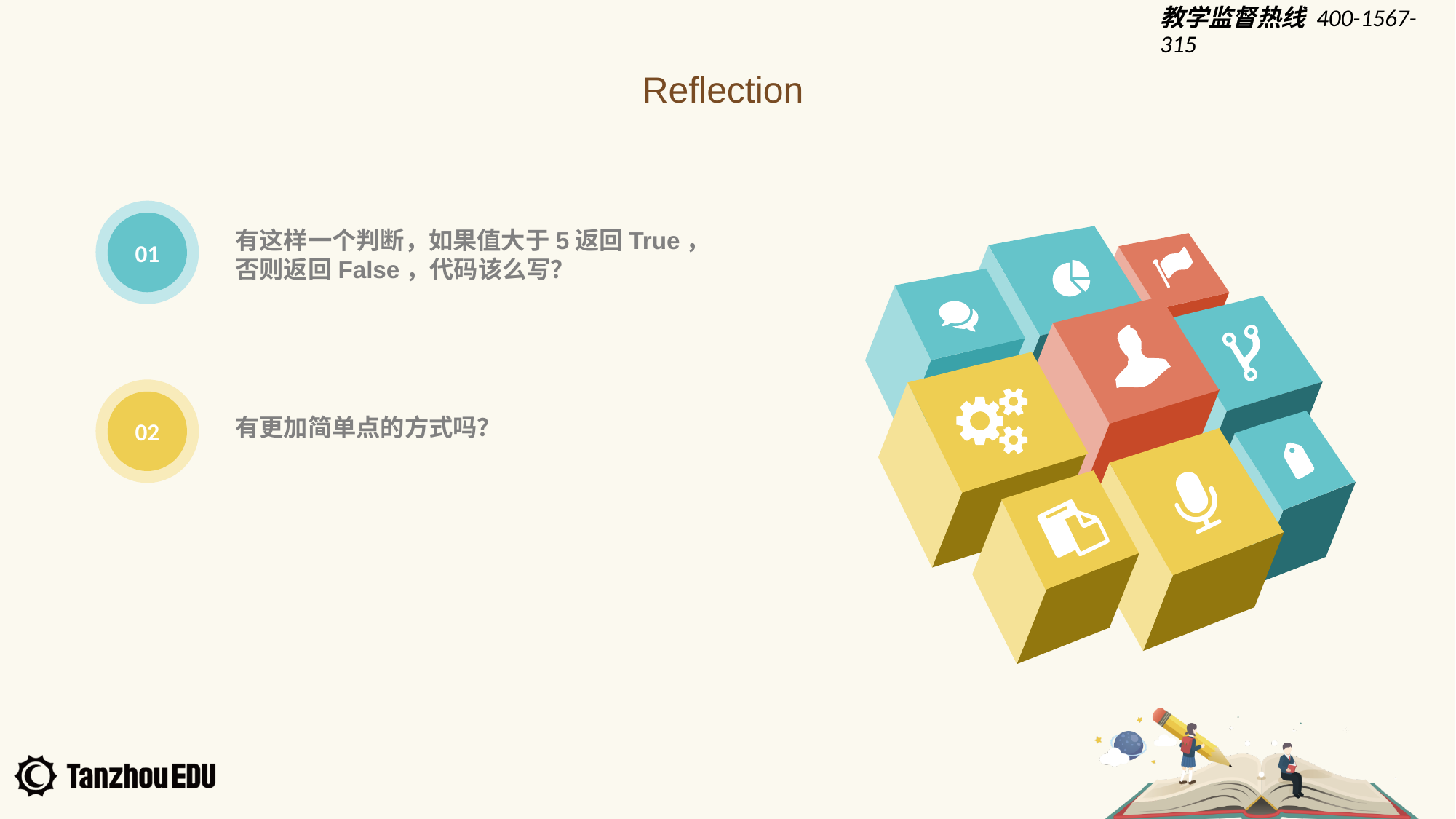

Reflection

01
有这样一个判断，如果值大于5返回True，否则返回False，代码该么写？

02

有更加简单点的方式吗？